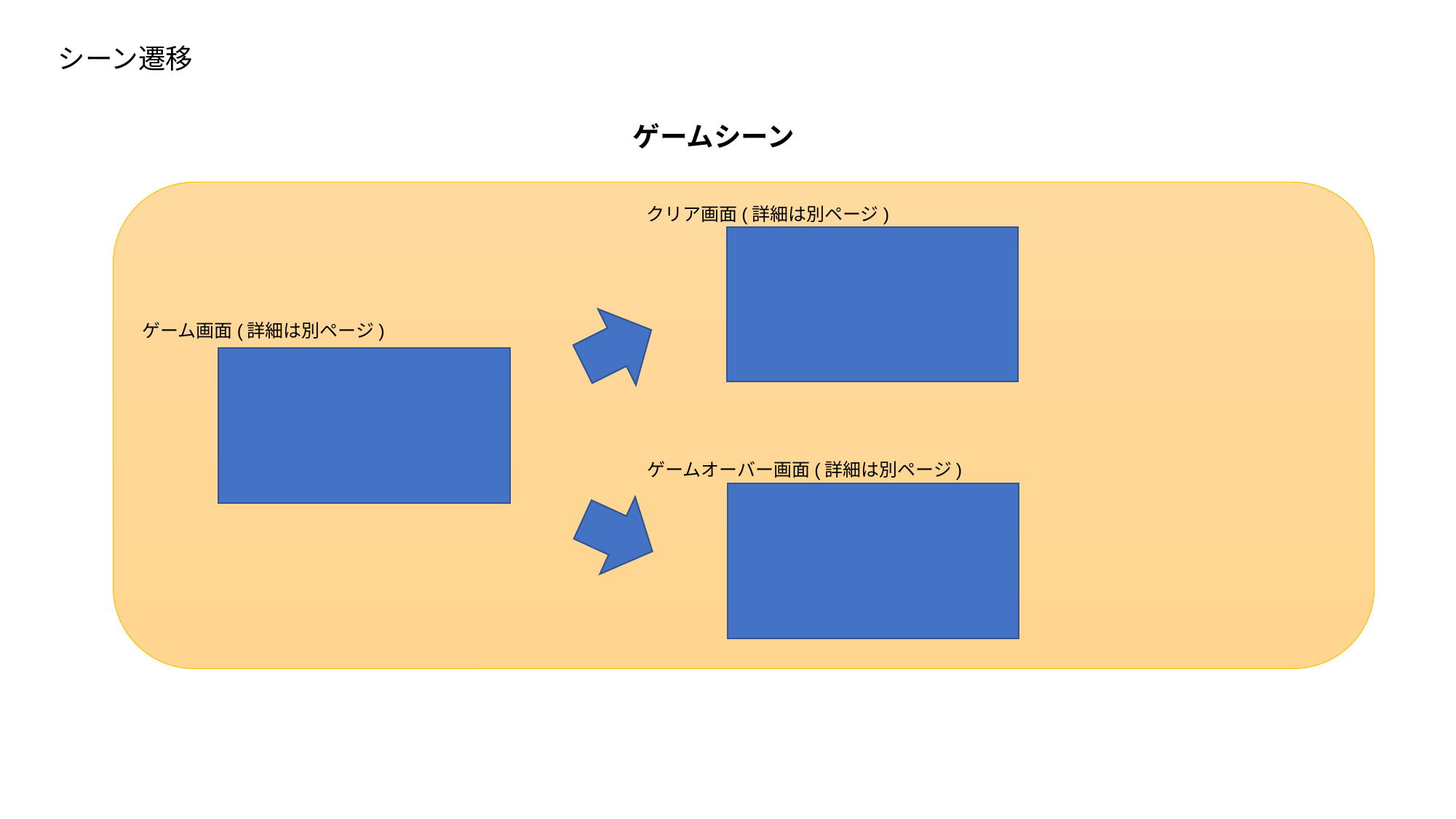

シーン遷移
ゲームシーン

クリア画面(詳細は別ページ)

ゲーム画面(詳細は別ページ)

ゲームオーバー画面(詳細は別ページ)